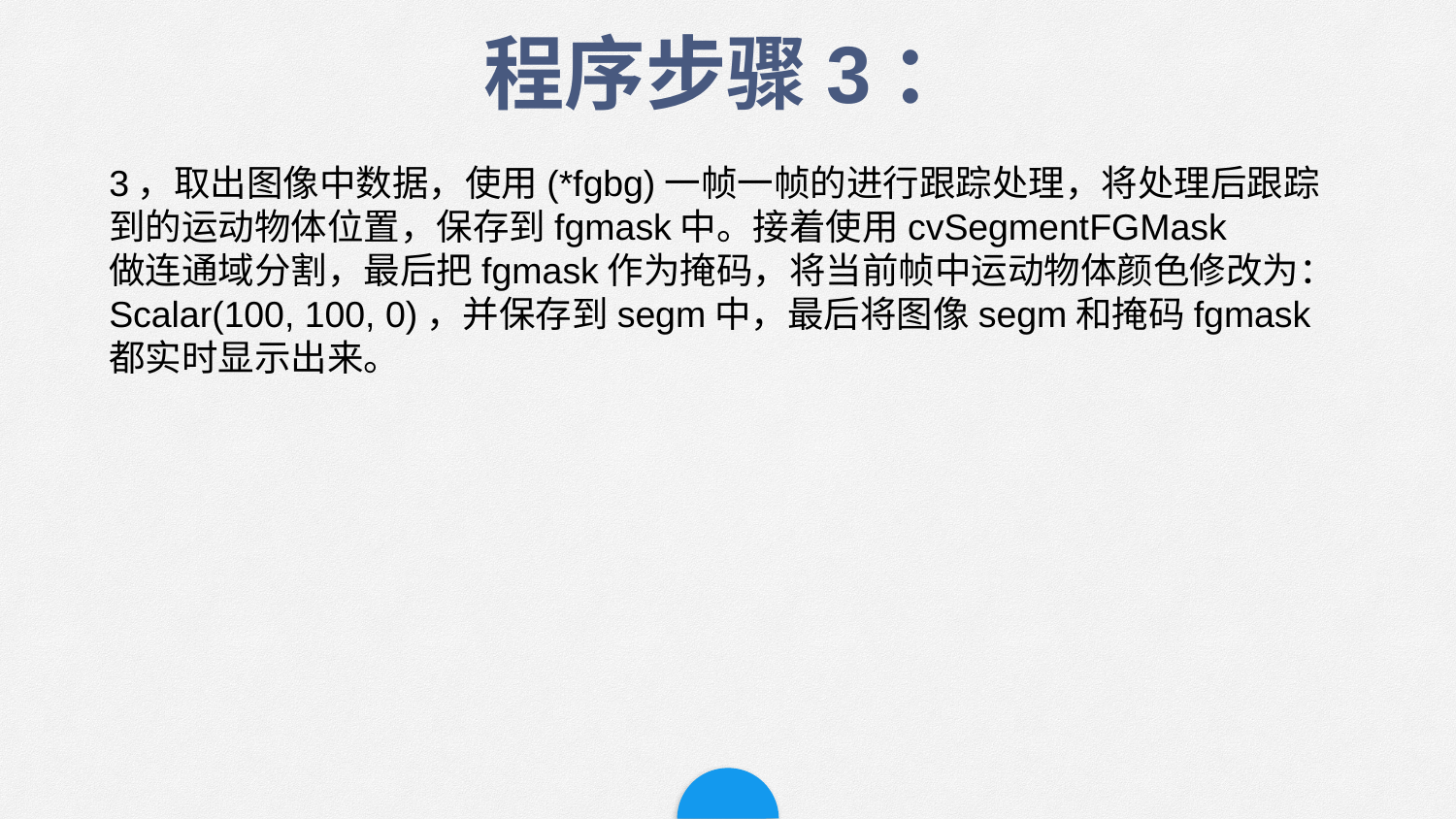

程序步骤3：
3，取出图像中数据，使用(*fgbg)一帧一帧的进行跟踪处理，将处理后跟踪到的运动物体位置，保存到fgmask中。接着使用cvSegmentFGMask
做连通域分割，最后把fgmask作为掩码，将当前帧中运动物体颜色修改为：Scalar(100, 100, 0)，并保存到segm中，最后将图像segm和掩码fgmask
都实时显示出来。

14